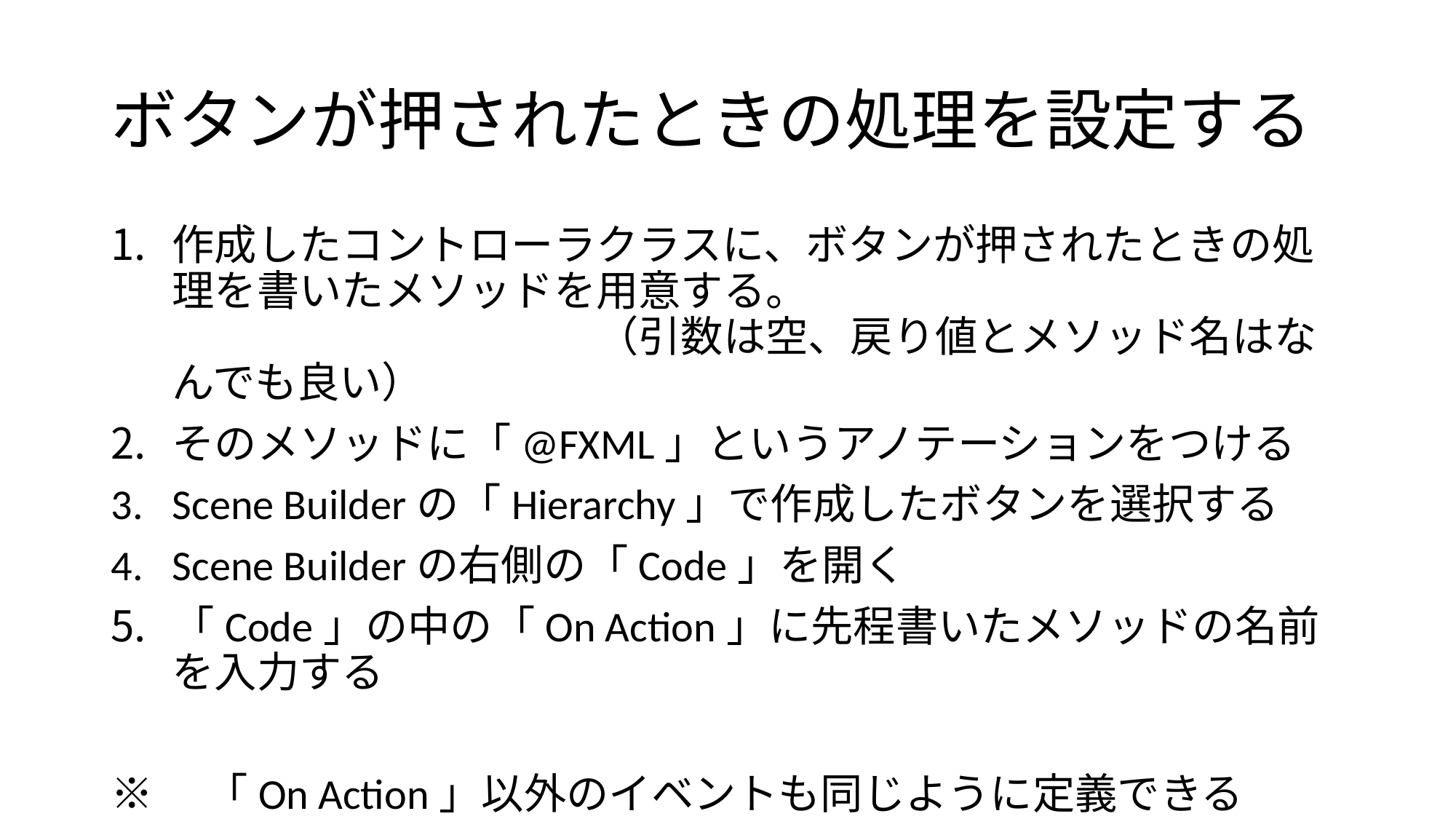

# ボタンが押されたときの処理を設定する
作成したコントローラクラスに、ボタンが押されたときの処理を書いたメソッドを用意する。
　　　　　　　　　　（引数は空、戻り値とメソッド名はなんでも良い）
そのメソッドに「@FXML」というアノテーションをつける
Scene Builderの「Hierarchy」で作成したボタンを選択する
Scene Builderの右側の「Code」を開く
「Code」の中の「On Action」に先程書いたメソッドの名前を入力する

※　「On Action」以外のイベントも同じように定義できる